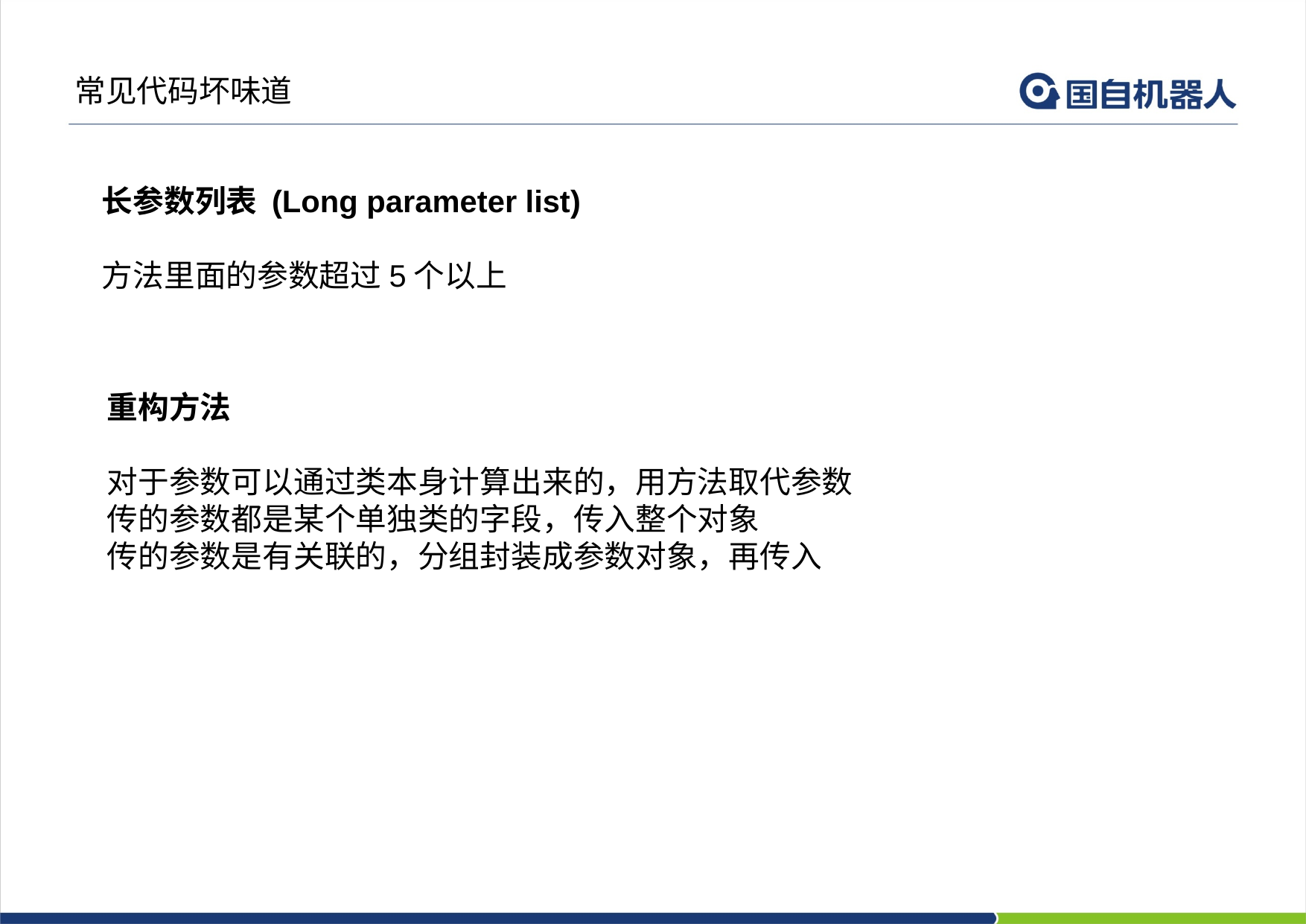

常见代码坏味道
长参数列表 (Long parameter list)

方法里面的参数超过5个以上

重构方法

对于参数可以通过类本身计算出来的，用方法取代参数
传的参数都是某个单独类的字段，传入整个对象
传的参数是有关联的，分组封装成参数对象，再传入